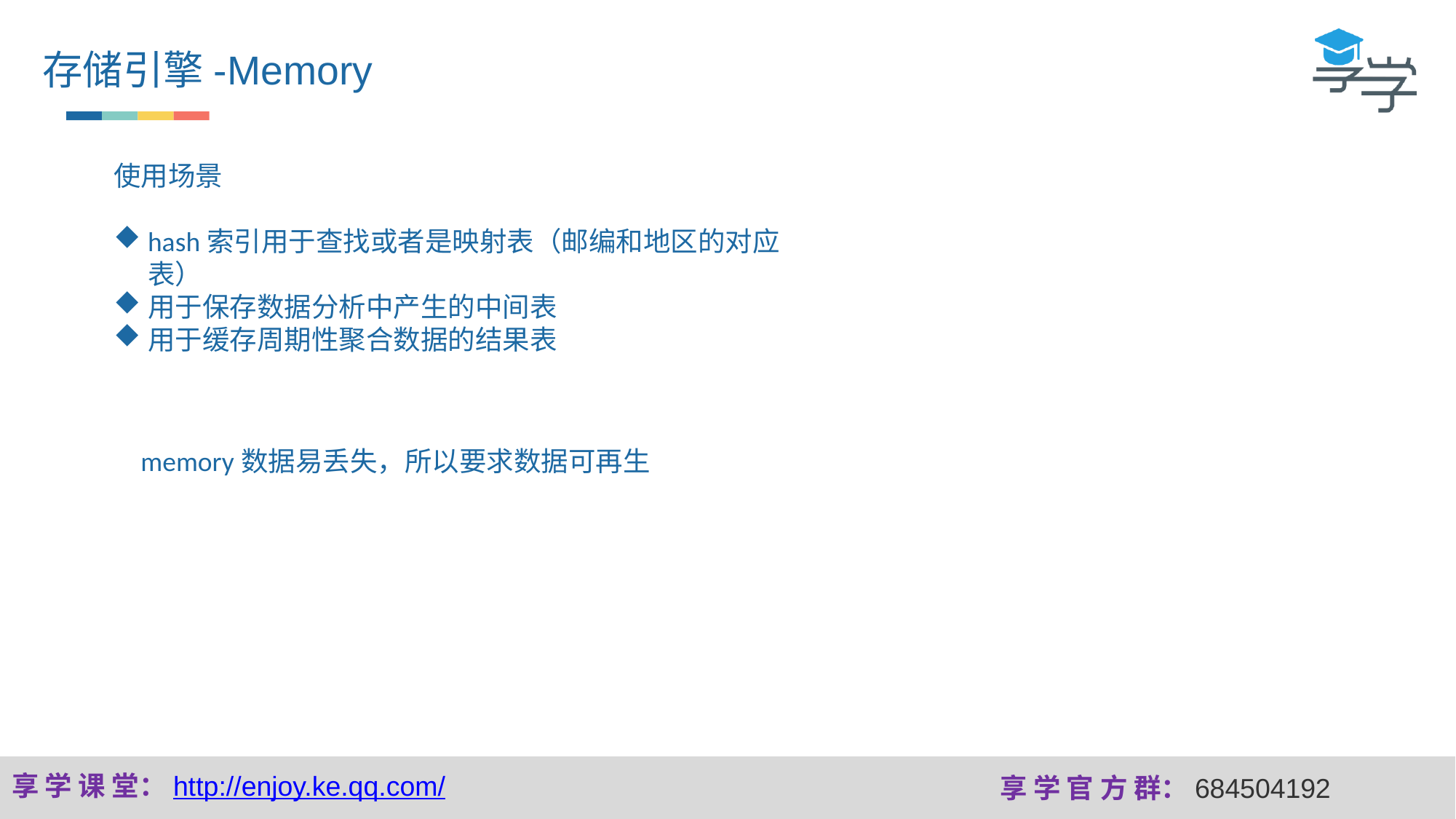

存储引擎-Memory

使用场景

hash索引用于查找或者是映射表（邮编和地区的对应表）
用于保存数据分析中产生的中间表
用于缓存周期性聚合数据的结果表

memory数据易丢失，所以要求数据可再生